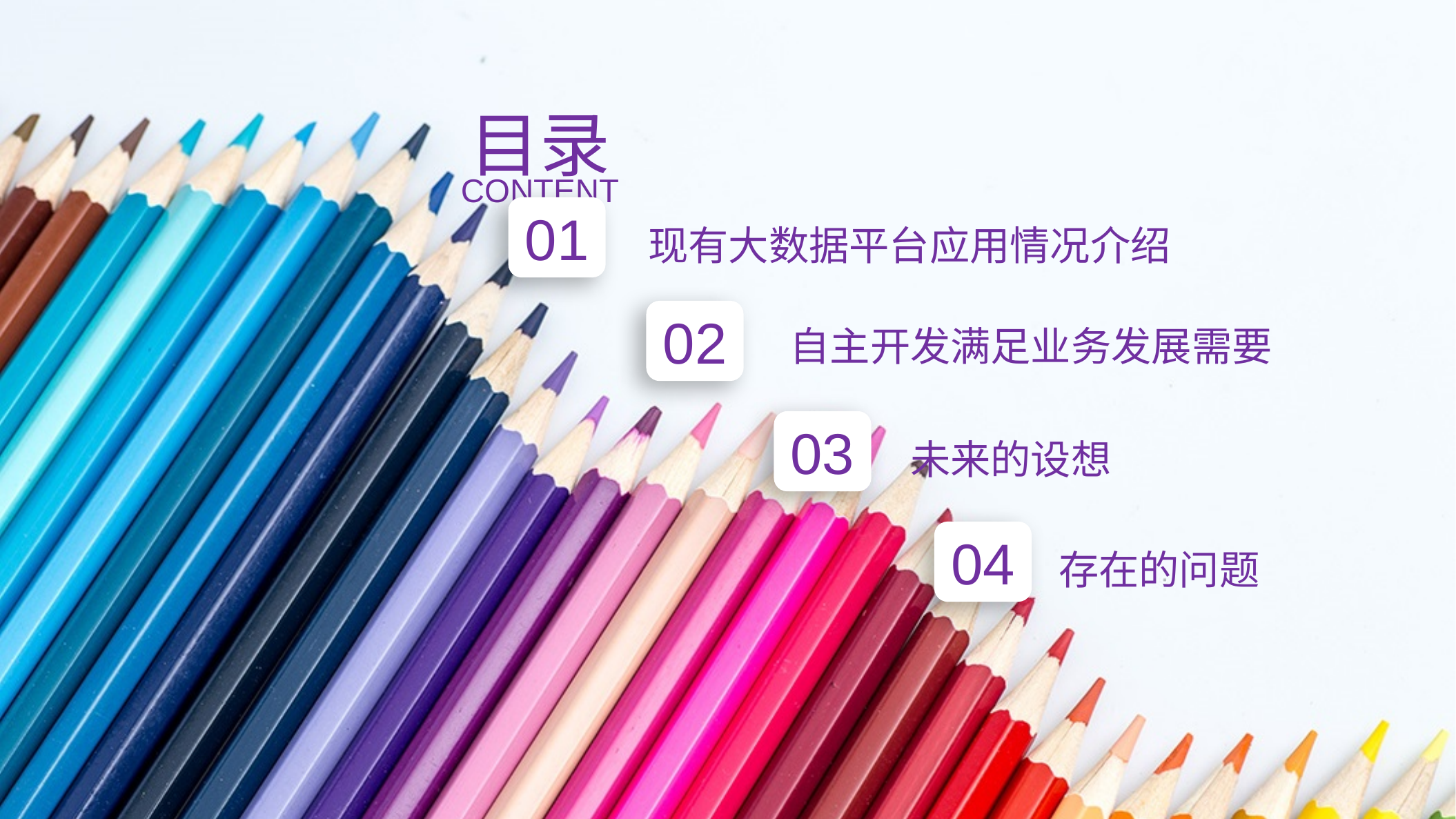

目录
CONTENT
01
现有大数据平台应用情况介绍
02
自主开发满足业务发展需要
03
未来的设想
04
存在的问题